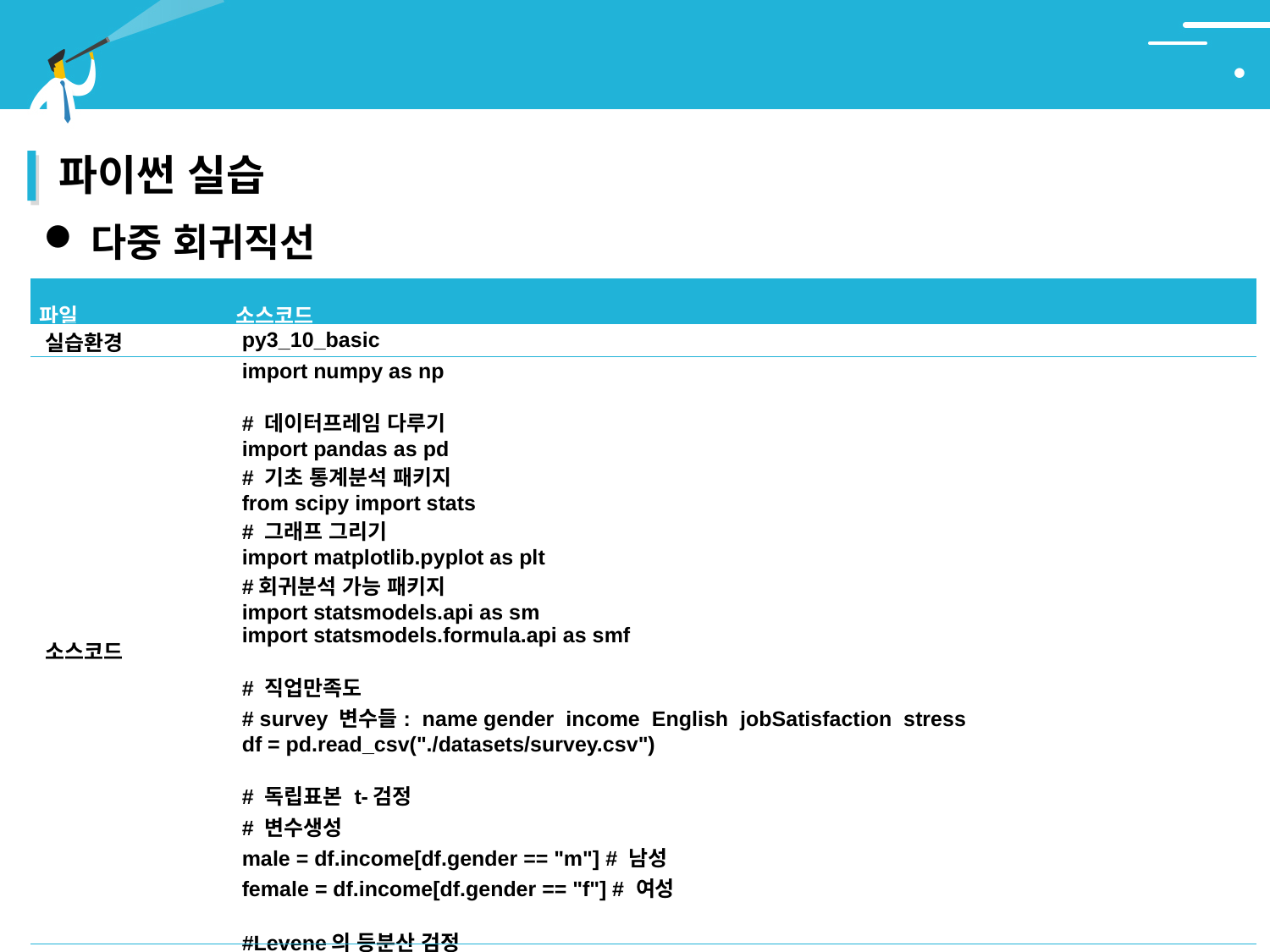

# 2. 회귀분석
파이썬 실습

다중 회귀직선
| 파일 | 소스코드 |
| --- | --- |
| 실습환경 | py3\_10\_basic |
| 소스코드 | import numpy as np # 데이터프레임 다루기 import pandas as pd # 기초 통계분석 패키지 from scipy import stats # 그래프 그리기 import matplotlib.pyplot as plt #회귀분석 가능 패키지 import statsmodels.api as sm import statsmodels.formula.api as smf # 직업만족도 # survey 변수들: name gender income English jobSatisfaction stress df = pd.read\_csv("./datasets/survey.csv") # 독립표본 t-검정 # 변수생성 male = df.income[df.gender == "m"] # 남성 female = df.income[df.gender == "f"] # 여성 #Levene의 등분산 검정 l\_result = stats.levene(male, female) |